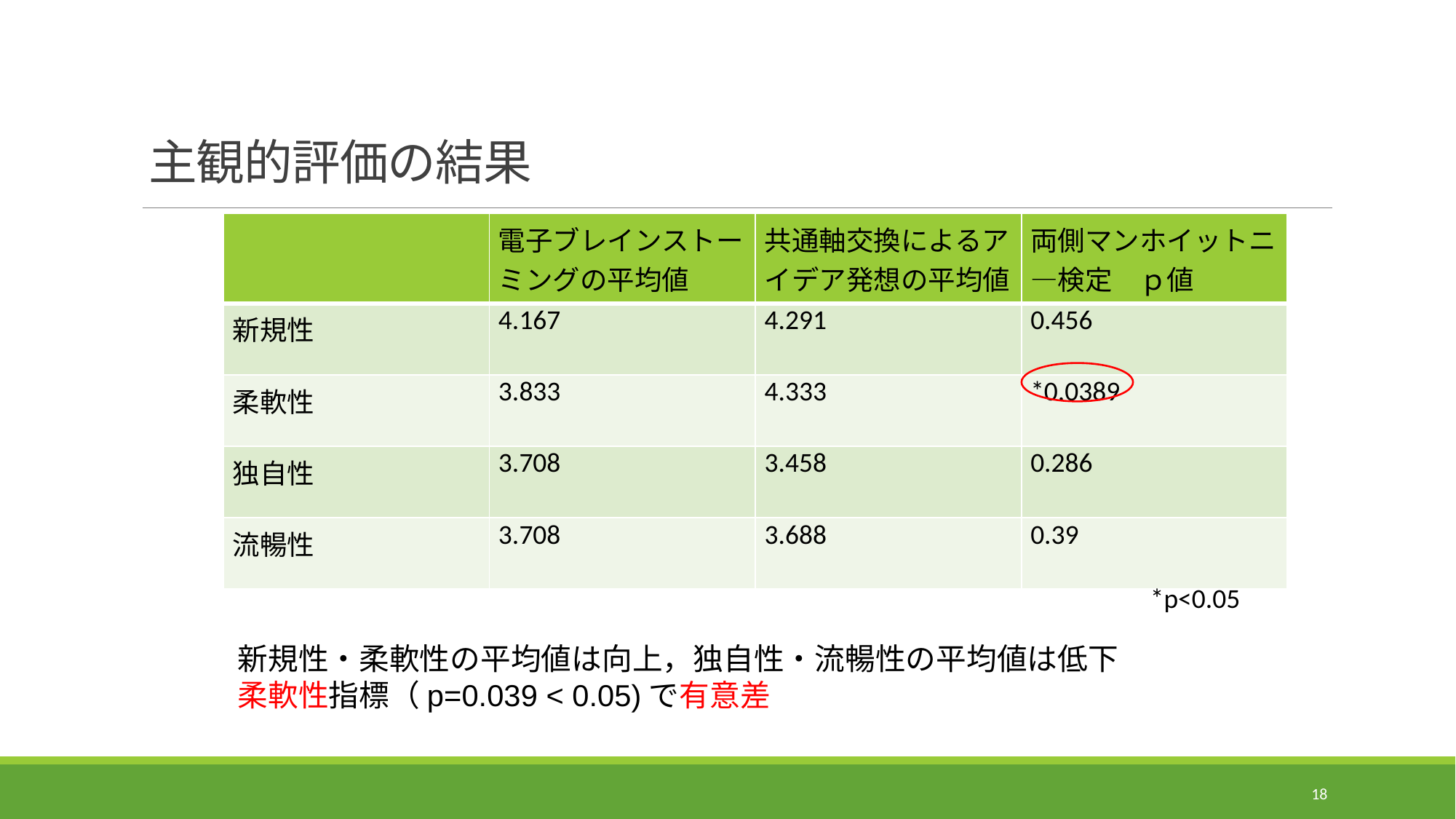

# 主観的評価の結果
|  | 電子ブレインストーミングの平均値 | 共通軸交換によるアイデア発想の平均値 | 両側マンホイットニ―検定　ｐ値 |
| --- | --- | --- | --- |
| 新規性 | 4.167 | 4.291 | 0.456 |
| 柔軟性 | 3.833 | 4.333 | \*0.0389 |
| 独自性 | 3.708 | 3.458 | 0.286 |
| 流暢性 | 3.708 | 3.688 | 0.39 |

*p<0.05
新規性・柔軟性の平均値は向上，独自性・流暢性の平均値は低下
柔軟性指標（p=0.039 < 0.05)で有意差
18